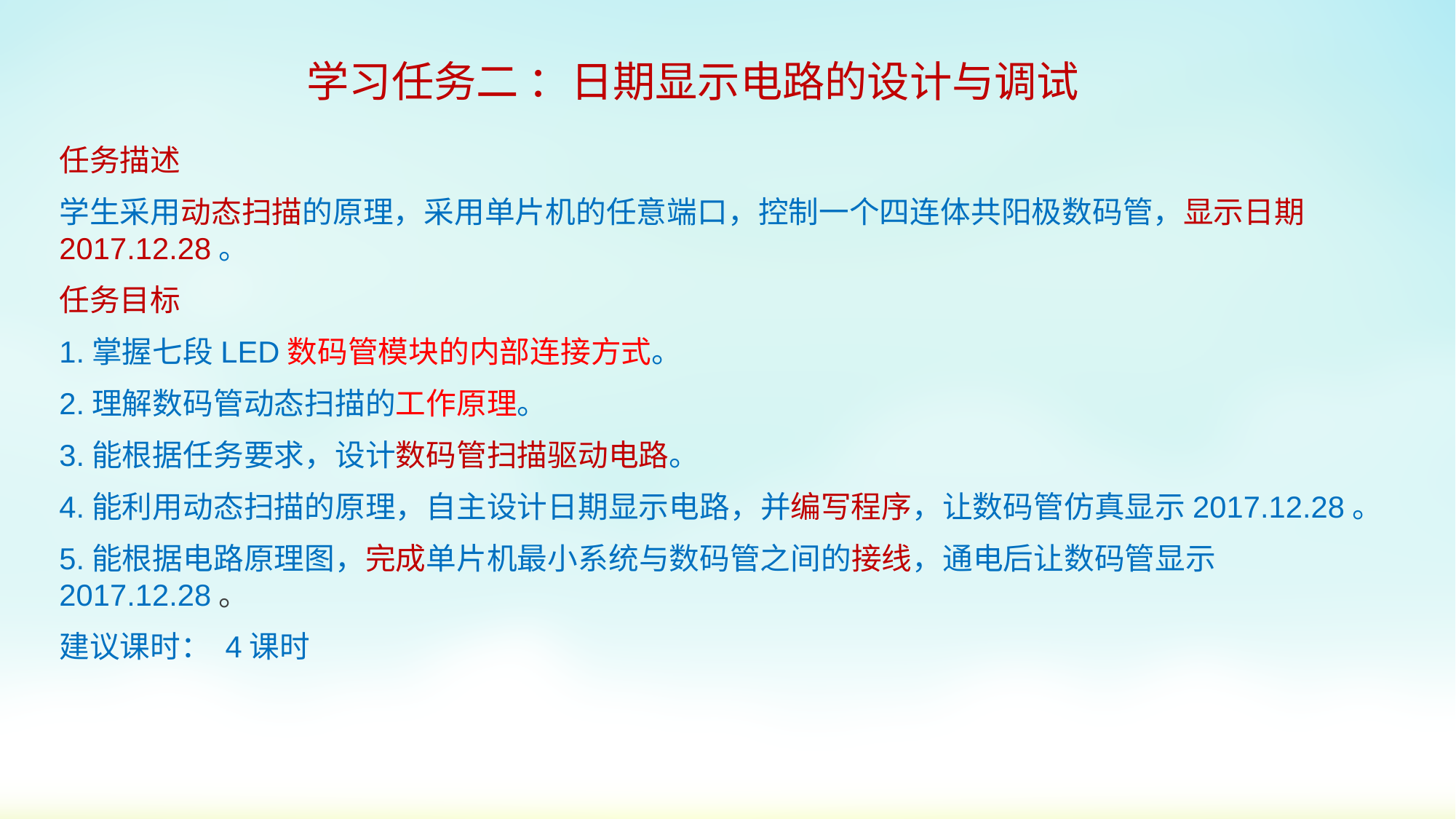

# 学习任务二 ：日期显示电路的设计与调试
任务描述
学生采用动态扫描的原理，采用单片机的任意端口，控制一个四连体共阳极数码管，显示日期2017.12.28。
任务目标
1.掌握七段LED数码管模块的内部连接方式。
2.理解数码管动态扫描的工作原理。
3.能根据任务要求，设计数码管扫描驱动电路。
4.能利用动态扫描的原理，自主设计日期显示电路，并编写程序，让数码管仿真显示2017.12.28。
5.能根据电路原理图，完成单片机最小系统与数码管之间的接线，通电后让数码管显示2017.12.28。
建议课时： 4课时